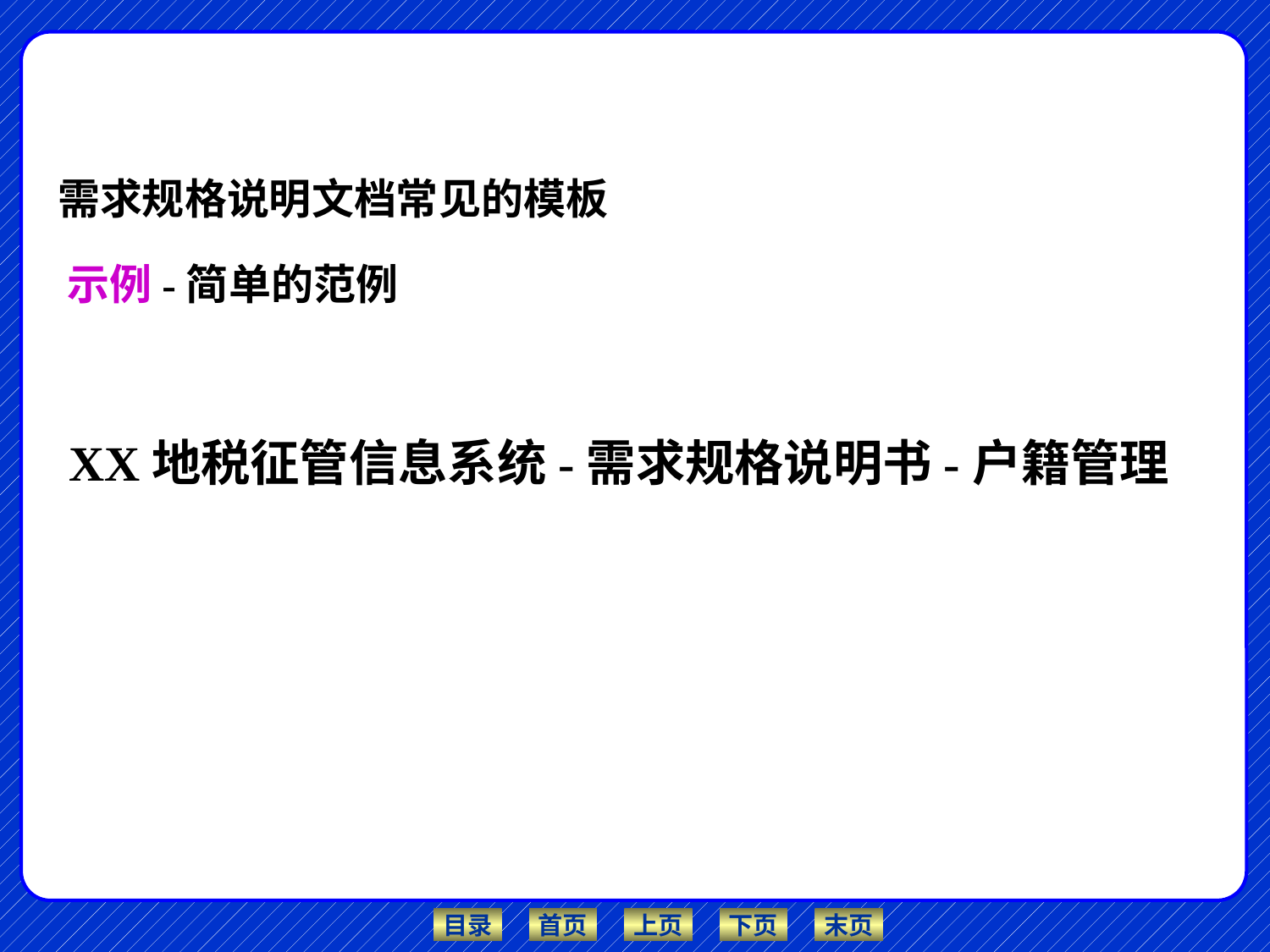

22
需求规格说明文档常见的模板
示例-简单的范例
XX地税征管信息系统-需求规格说明书-户籍管理